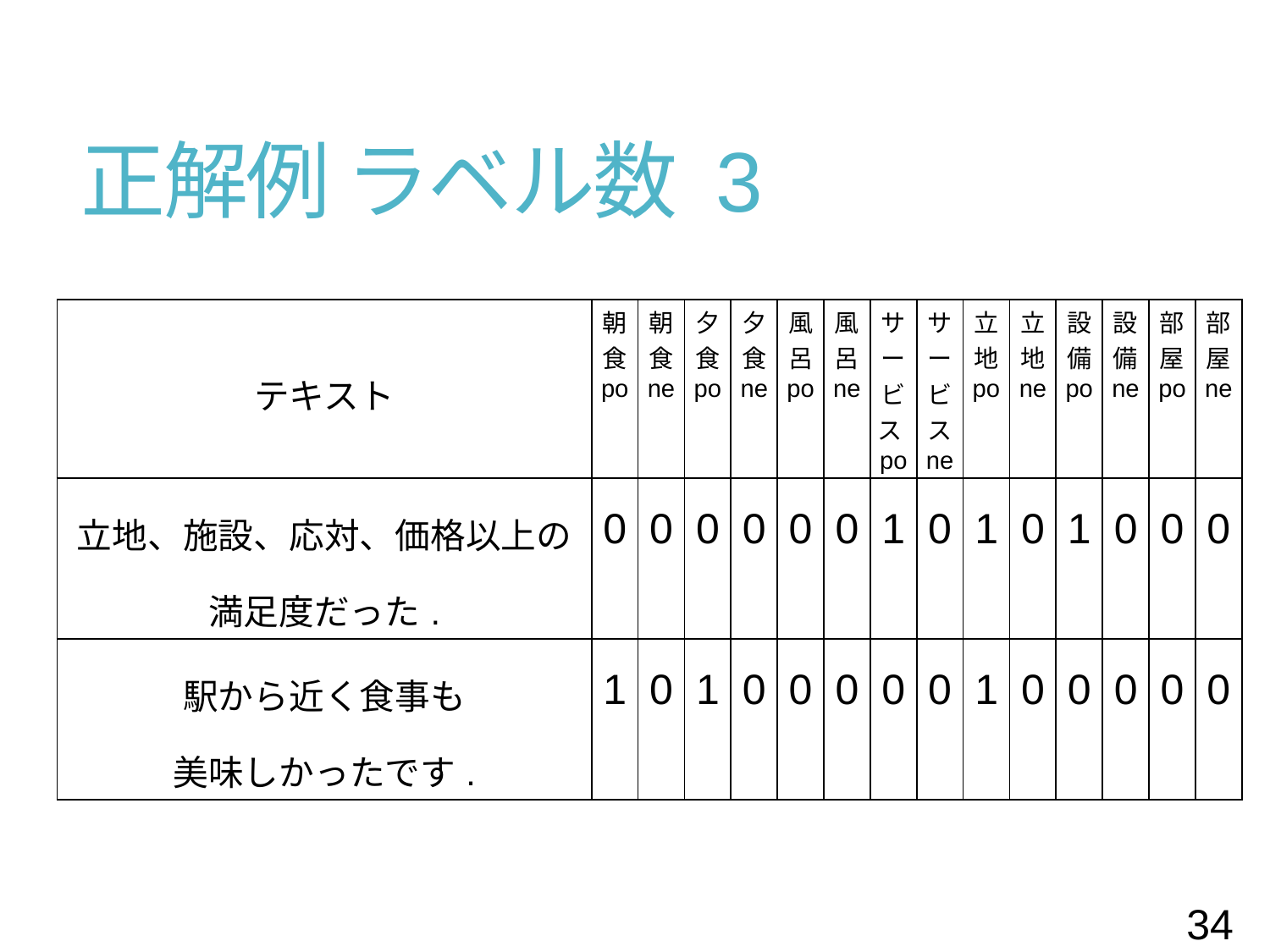

# 正解例 ラベル数 3
| テキスト | 朝食 po | 朝食 ne | 夕食 po | 夕食 ne | 風呂 po | 風呂 ne | サービスpo | サービス ne | 立地 po | 立地 ne | 設備 po | 設備 ne | 部屋 po | 部屋 ne |
| --- | --- | --- | --- | --- | --- | --- | --- | --- | --- | --- | --- | --- | --- | --- |
| 立地、施設、応対、価格以上の満足度だった. | 0 | 0 | 0 | 0 | 0 | 0 | 1 | 0 | 1 | 0 | 1 | 0 | 0 | 0 |
| 駅から近く食事も 美味しかったです. | 1 | 0 | 1 | 0 | 0 | 0 | 0 | 0 | 1 | 0 | 0 | 0 | 0 | 0 |
34